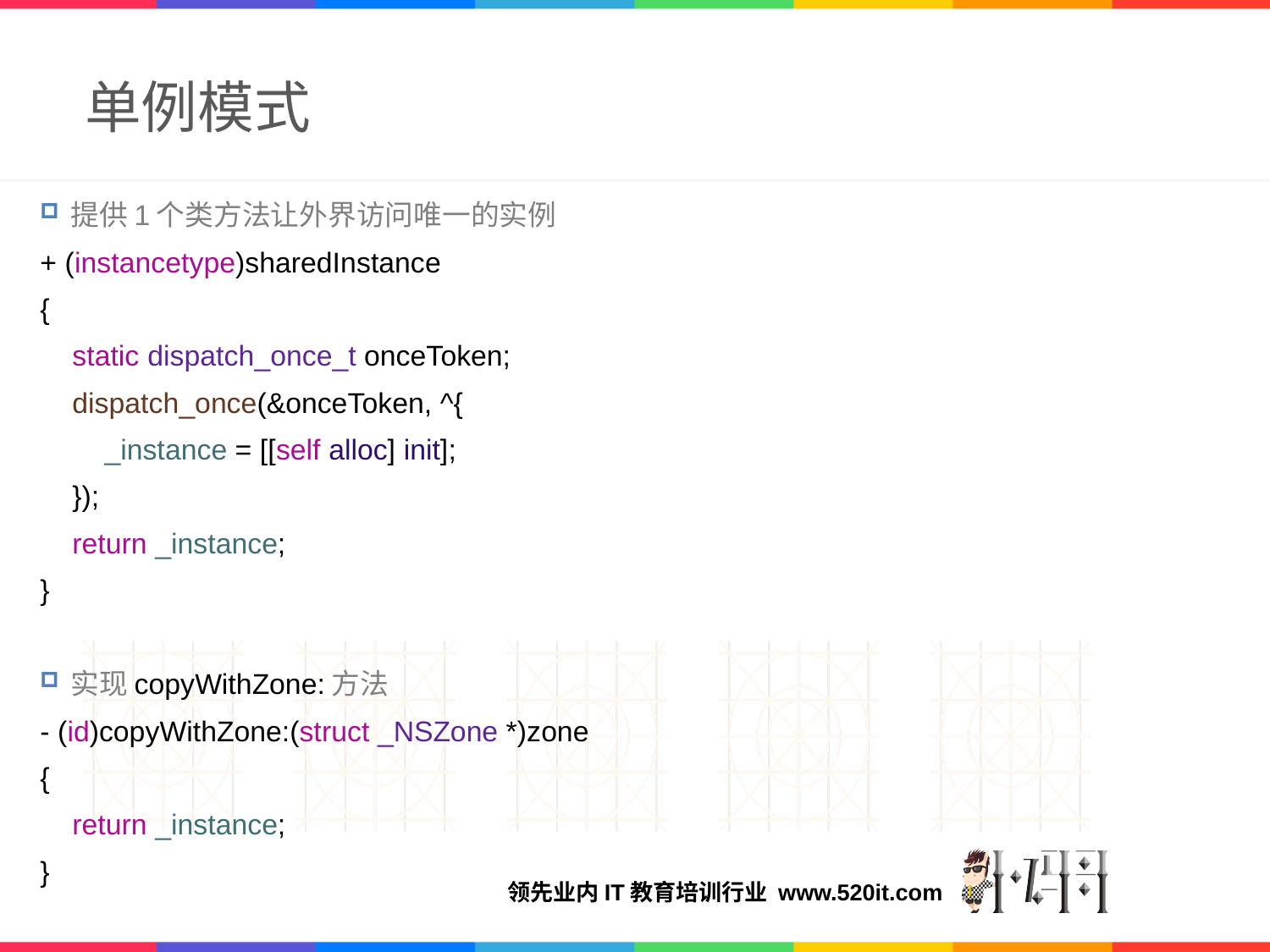

# 单例模式
提供1个类方法让外界访问唯一的实例
+ (instancetype)sharedInstance
{
    static dispatch_once_t onceToken;
    dispatch_once(&onceToken, ^{
        _instance = [[self alloc] init];
    });
    return _instance;
}

实现copyWithZone:方法
- (id)copyWithZone:(struct _NSZone *)zone
{
    return _instance;
}